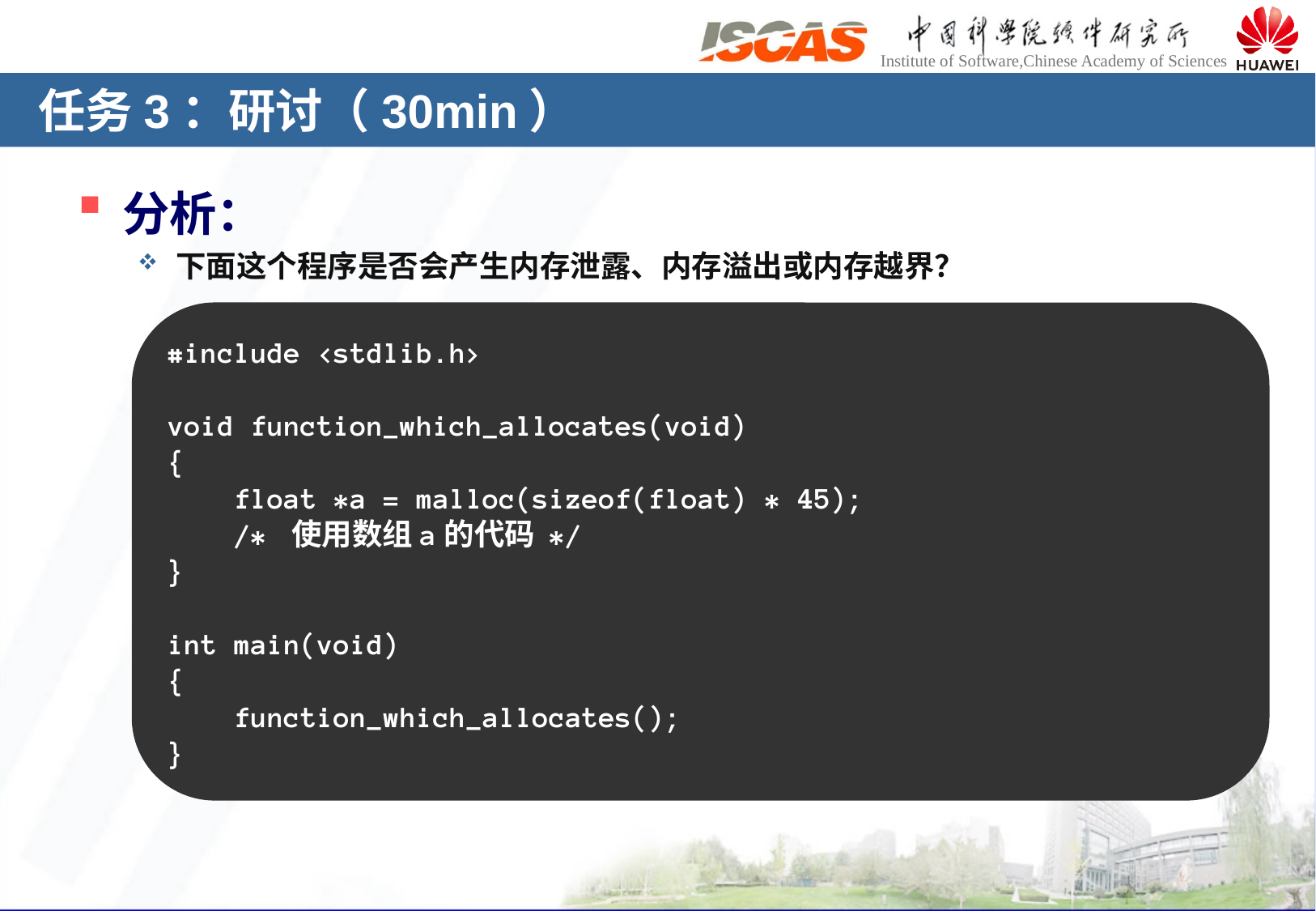

# 任务3：研讨（30min）
分析：
下面这个程序是否会产生内存泄露、内存溢出或内存越界？
#include <stdlib.h>

void function_which_allocates(void)
{
    float *a = malloc(sizeof(float) * 45);
    /* 使用数组a的代码 */
}

int main(void)
{
    function_which_allocates();
}